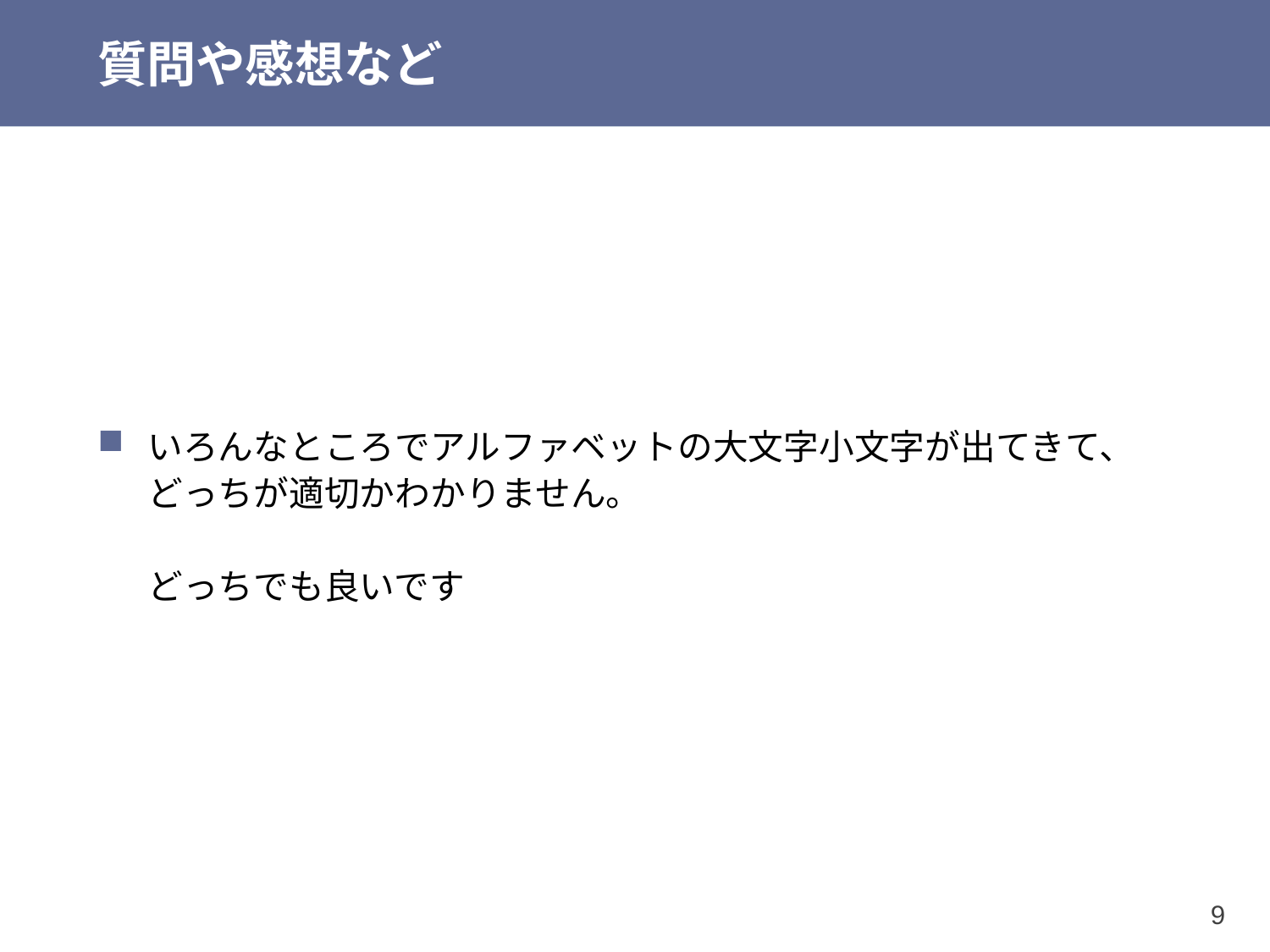

# 質問や感想など
いろんなところでアルファベットの大文字小文字が出てきて、どっちが適切かわかりません。
どっちでも良いです